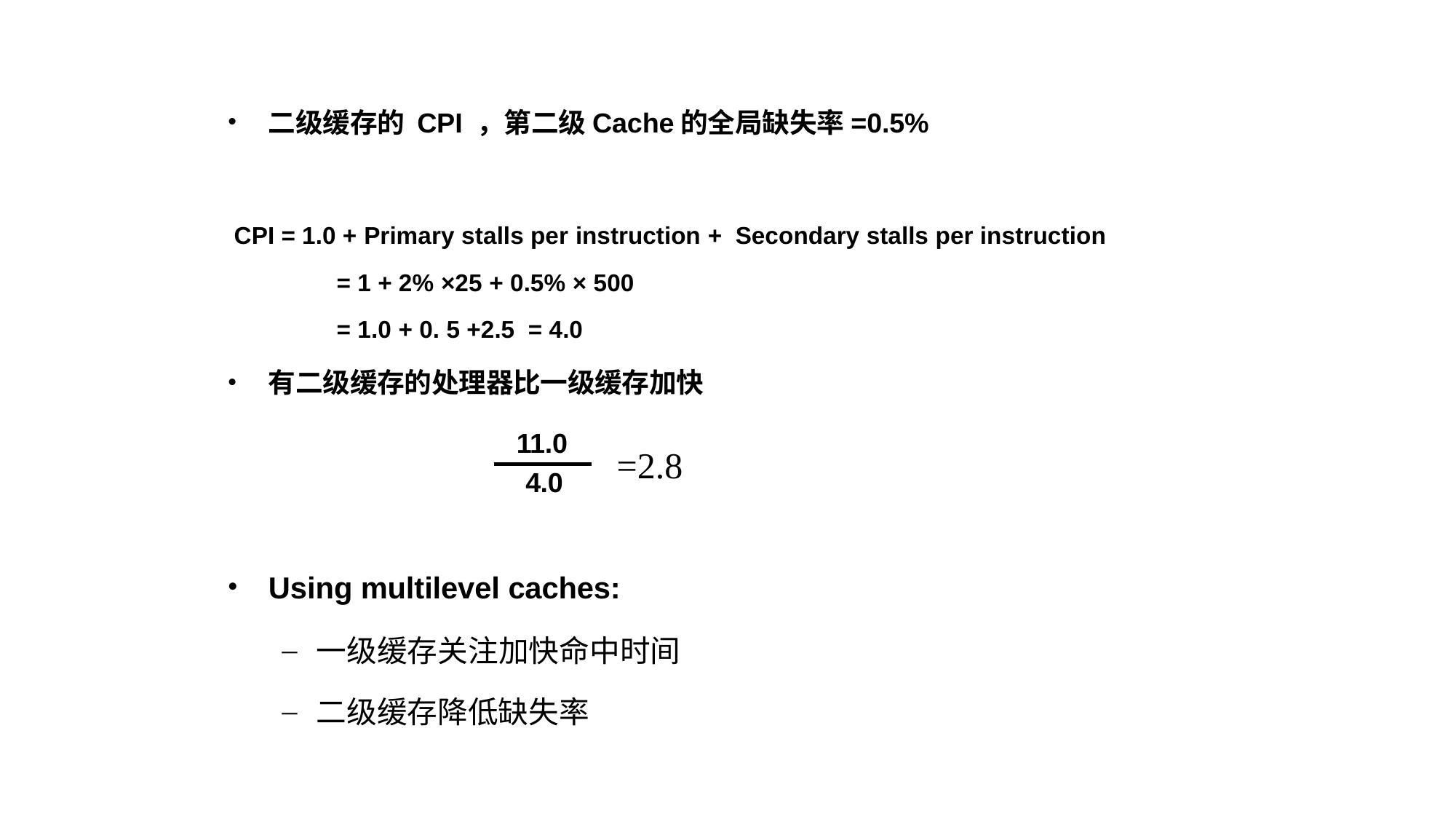

二级缓存的 CPI ，第二级Cache的全局缺失率=0.5%

 CPI = 1.0 + Primary stalls per instruction + Secondary stalls per instruction
= 1 + 2% ×25 + 0.5% × 500
= 1.0 + 0. 5 +2.5 = 4.0
有二级缓存的处理器比一级缓存加快
11.0
=2.8
4.0

Using multilevel caches:
一级缓存关注加快命中时间
二级缓存降低缺失率
72